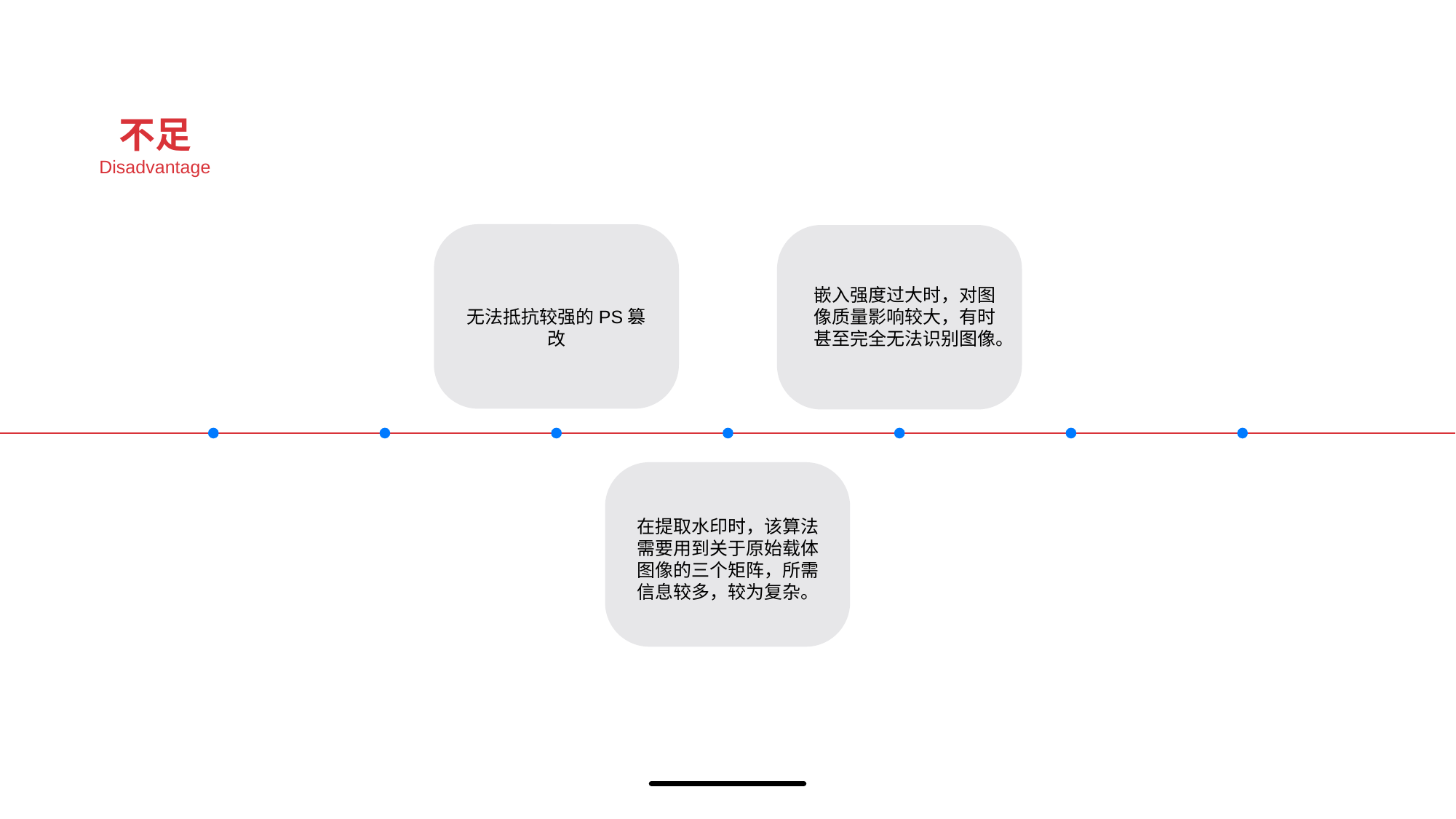

不足
Disadvantage

无法抵抗较强的PS篡改

嵌入强度过大时，对图像质量影响较大，有时甚至完全无法识别图像。

在提取水印时，该算法需要用到关于原始载体图像的三个矩阵，所需信息较多，较为复杂。